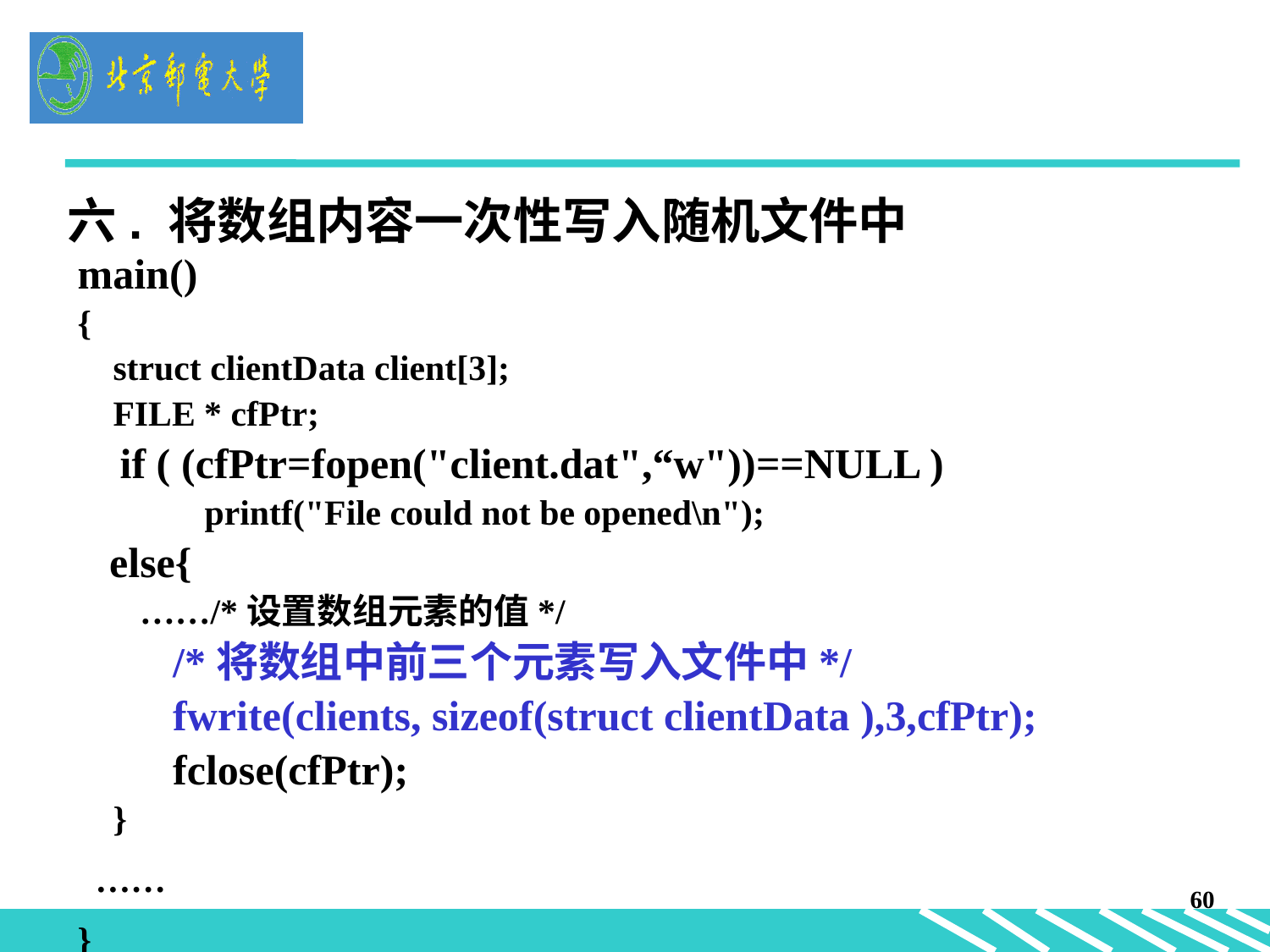

六. 将数组内容一次性写入随机文件中
main()
{
    struct clientData client[3];
    FILE * cfPtr;
    if ( (cfPtr=fopen("client.dat",“w"))==NULL )
 	printf("File could not be opened\n");
   else{
       ……/*设置数组元素的值*/
         /*将数组中前三个元素写入文件中*/
         fwrite(clients, sizeof(struct clientData ),3,cfPtr);
         fclose(cfPtr);
    }
  ……
}
60